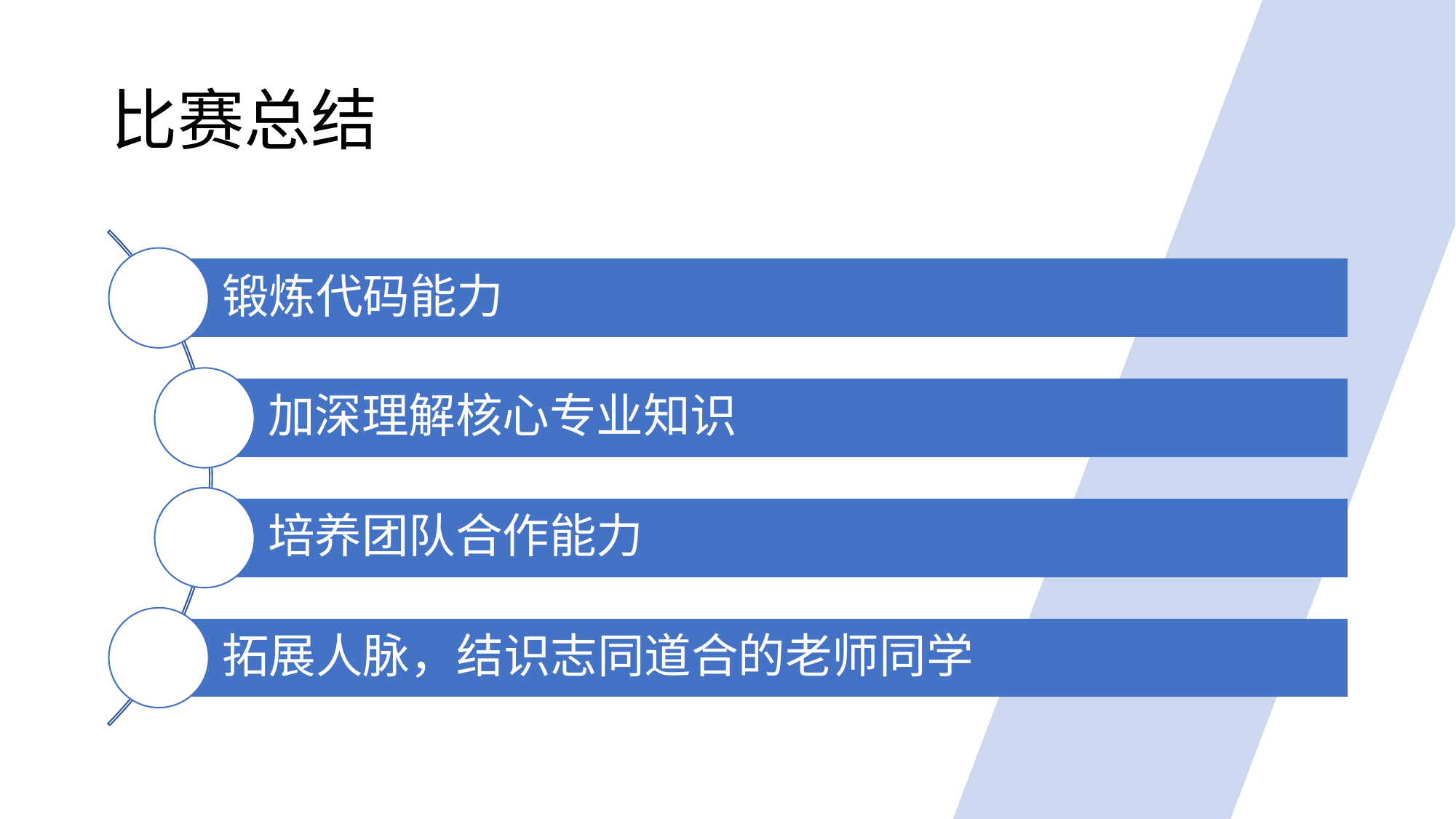

# 比赛总结
锻炼代码能力
加深理解核心专业知识
培养团队合作能力
拓展人脉，结识志同道合的老师同学